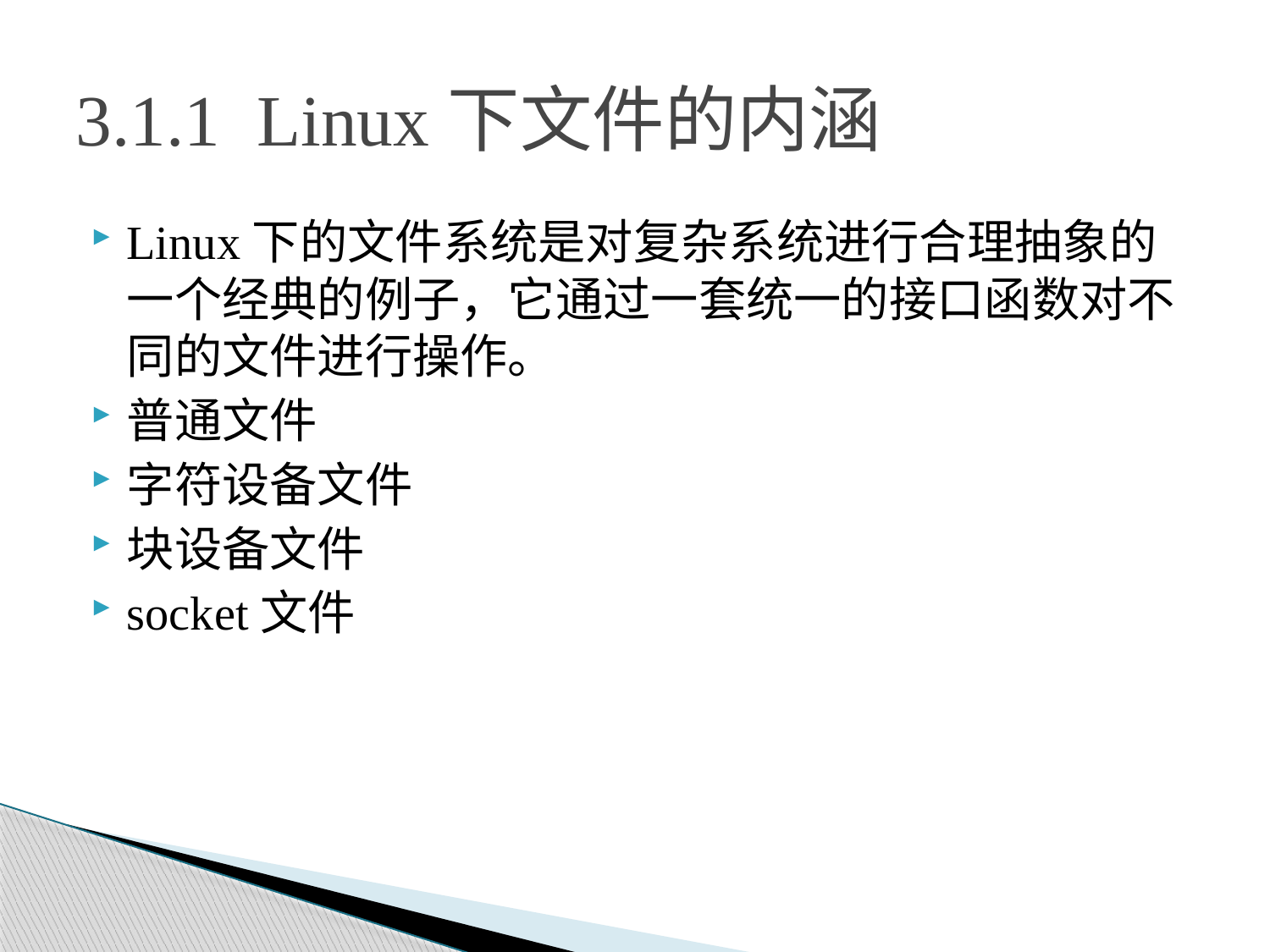

# 3.1.1  Linux下文件的内涵
Linux下的文件系统是对复杂系统进行合理抽象的一个经典的例子，它通过一套统一的接口函数对不同的文件进行操作。
普通文件
字符设备文件
块设备文件
socket文件